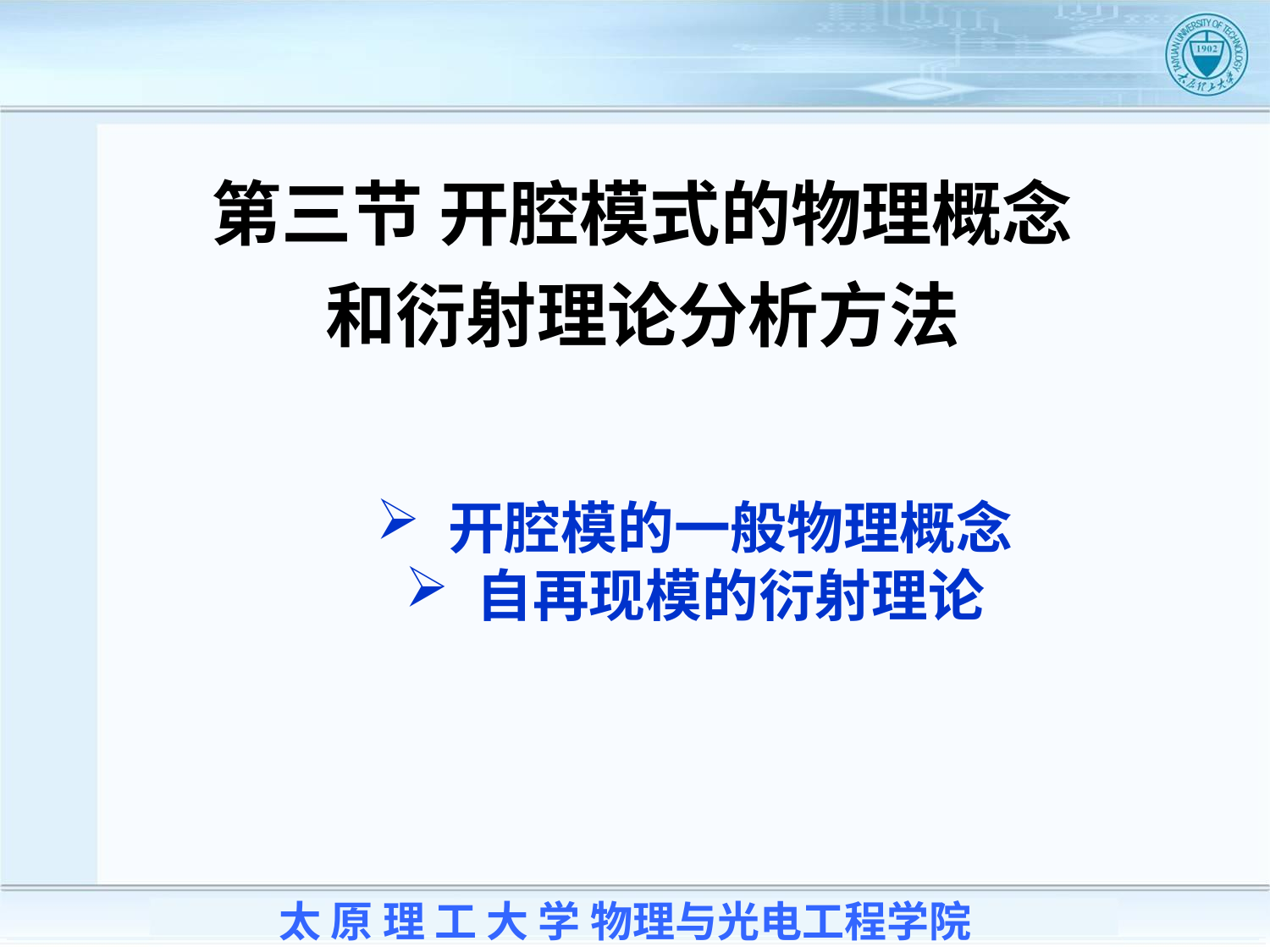

# 第三节 开腔模式的物理概念 和衍射理论分析方法
 开腔模的一般物理概念
 自再现模的衍射理论